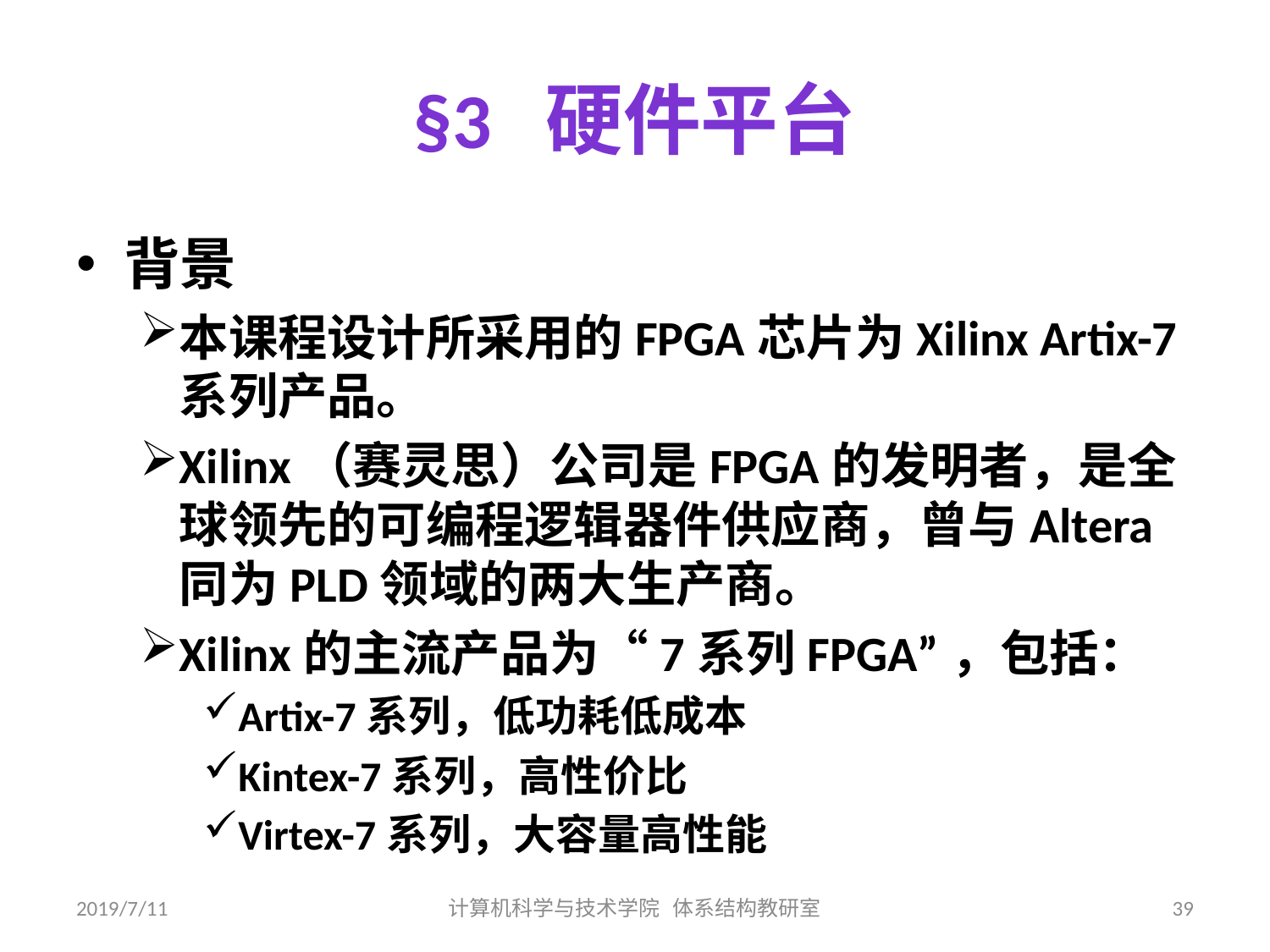

# §3  硬件平台
背景
本课程设计所采用的FPGA芯片为Xilinx Artix-7系列产品。
Xilinx（赛灵思）公司是FPGA的发明者，是全球领先的可编程逻辑器件供应商，曾与Altera同为PLD领域的两大生产商。
Xilinx的主流产品为“7系列FPGA”，包括：
Artix-7系列，低功耗低成本
Kintex-7系列，高性价比
Virtex-7系列，大容量高性能

2019/7/11
计算机科学与技术学院  体系结构教研室
39